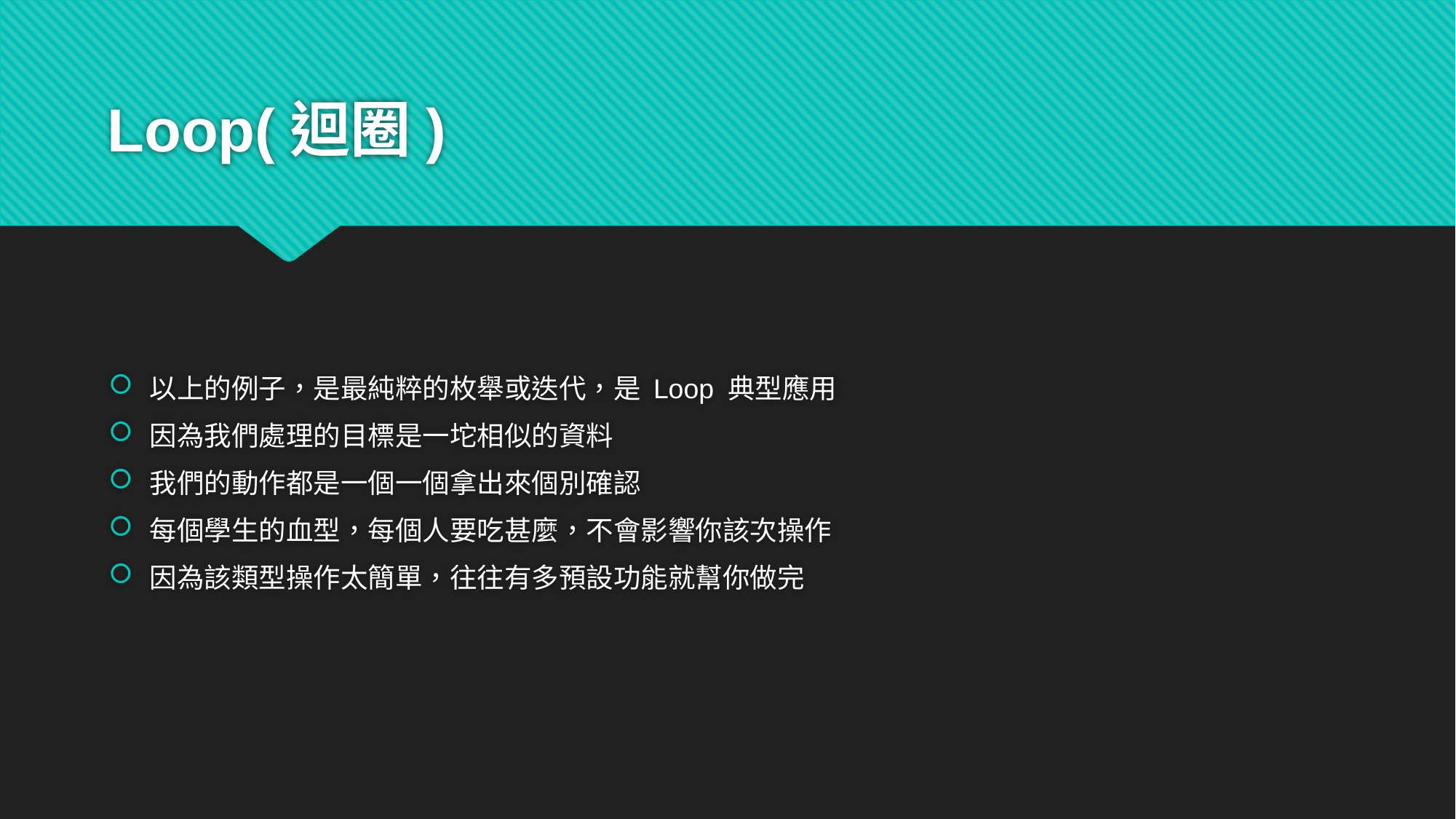

# Loop(迴圈)
以上的例子，是最純粹的枚舉或迭代，是 Loop 典型應用
因為我們處理的目標是一坨相似的資料
我們的動作都是一個一個拿出來個別確認
每個學生的血型，每個人要吃甚麼，不會影響你該次操作
因為該類型操作太簡單，往往有多預設功能就幫你做完